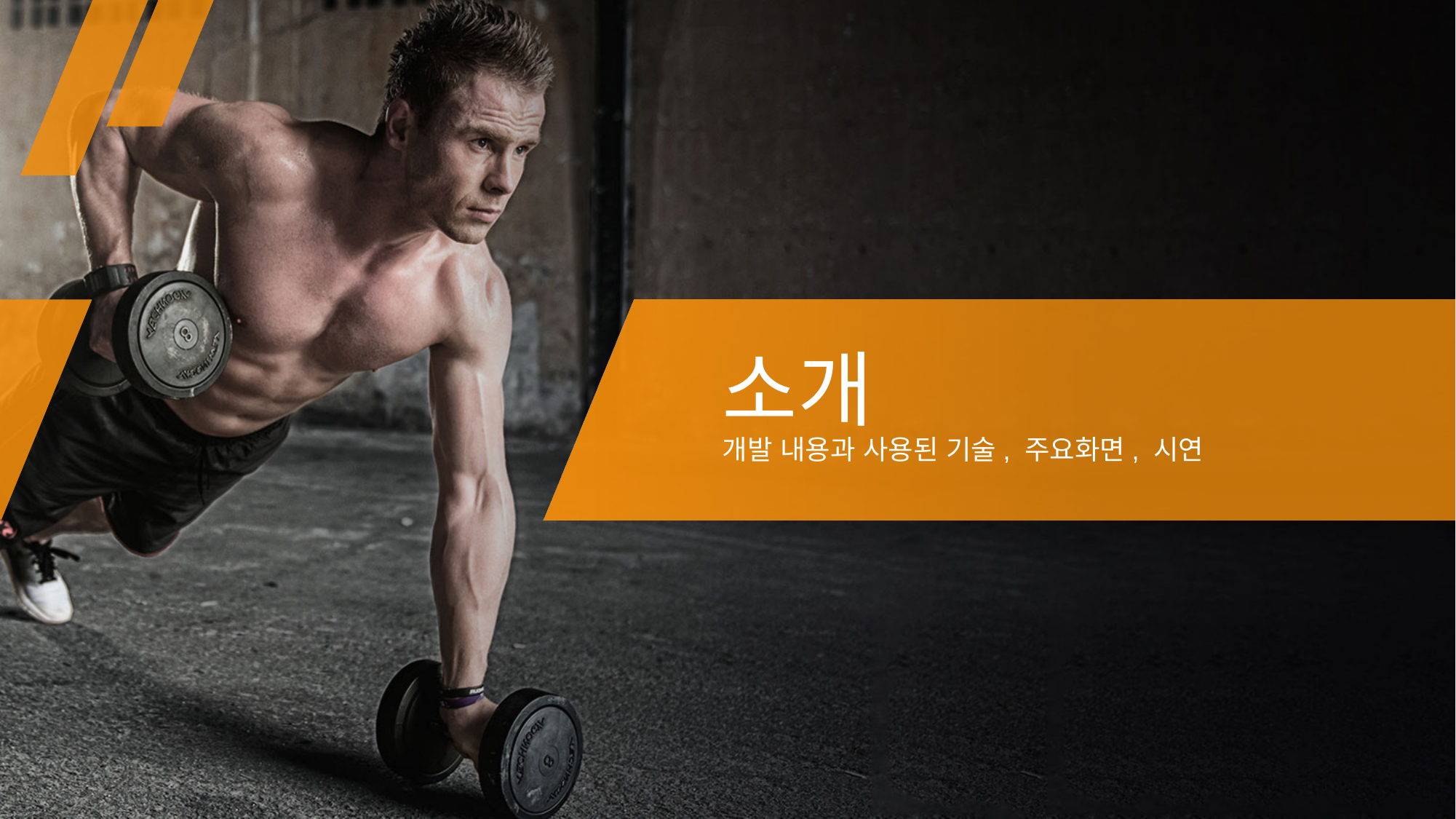

소개
개발 내용과 사용된 기술, 주요화면, 시연